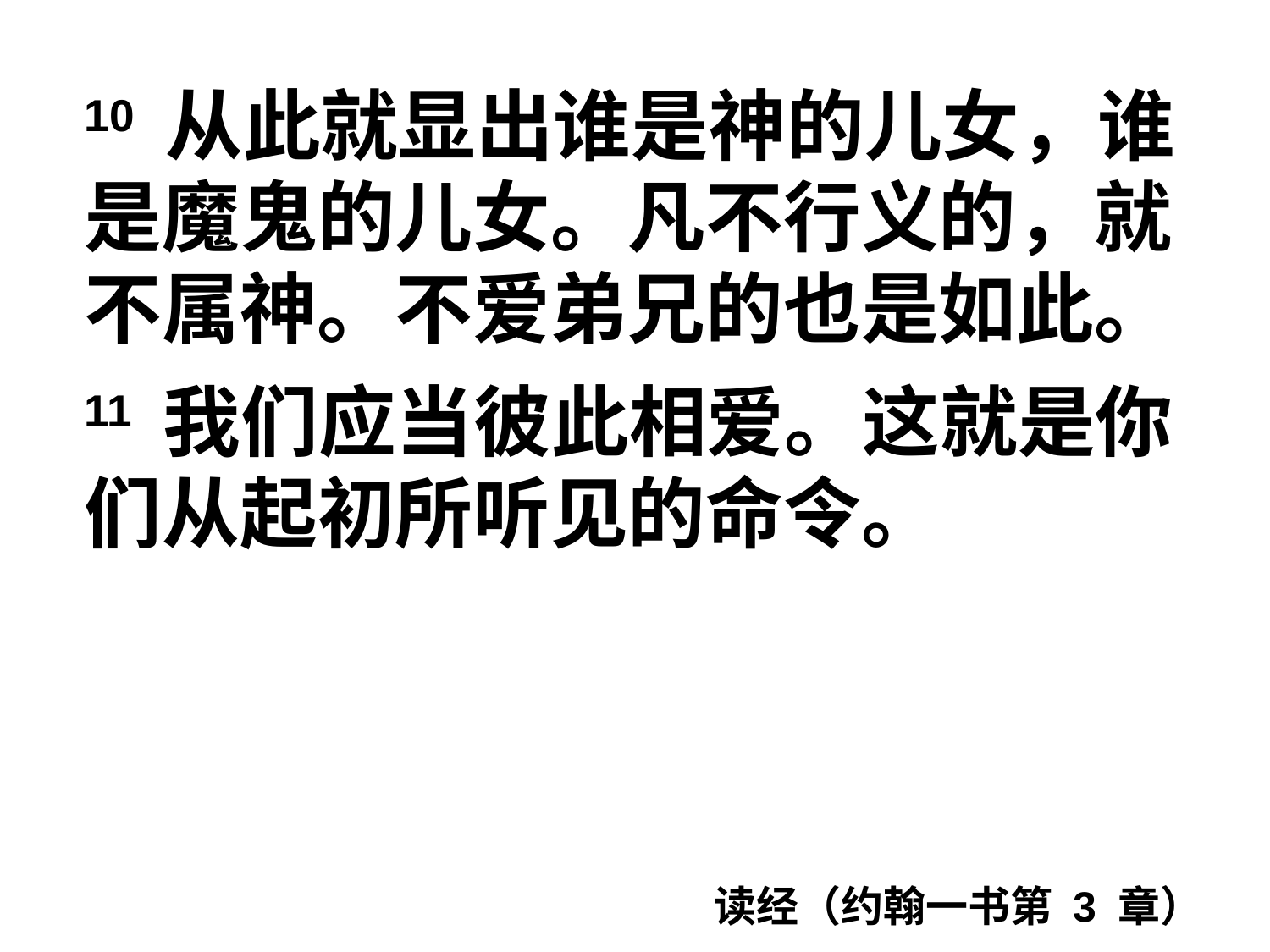

10 从此就显出谁是神的儿女，谁是魔鬼的儿女。凡不行义的，就不属神。不爱弟兄的也是如此。
11 我们应当彼此相爱。这就是你们从起初所听见的命令。
读经（约翰一书第 3 章）